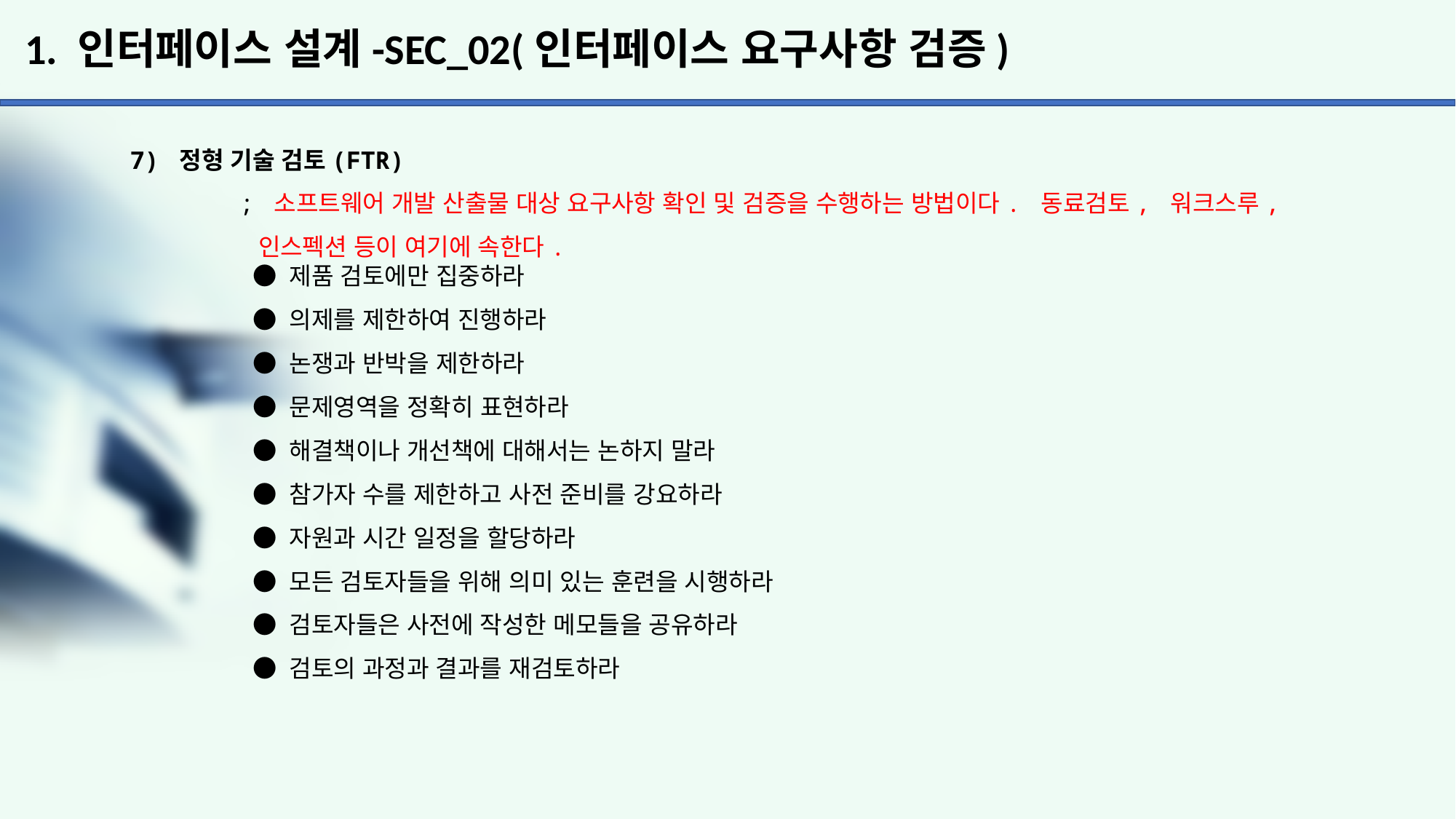

# 1. 인터페이스 설계-SEC_02(인터페이스 요구사항 검증)
7) 정형 기술 검토(FTR)
	; 소프트웨어 개발 산출물 대상 요구사항 확인 및 검증을 수행하는 방법이다. 동료검토, 워크스루,
	  인스펙션 등이 여기에 속한다.
	  ● 제품 검토에만 집중하라
	  ● 의제를 제한하여 진행하라
	  ● 논쟁과 반박을 제한하라
	  ● 문제영역을 정확히 표현하라
	  ● 해결책이나 개선책에 대해서는 논하지 말라
	  ● 참가자 수를 제한하고 사전 준비를 강요하라
	  ● 자원과 시간 일정을 할당하라
	  ● 모든 검토자들을 위해 의미 있는 훈련을 시행하라
	  ● 검토자들은 사전에 작성한 메모들을 공유하라
	  ● 검토의 과정과 결과를 재검토하라